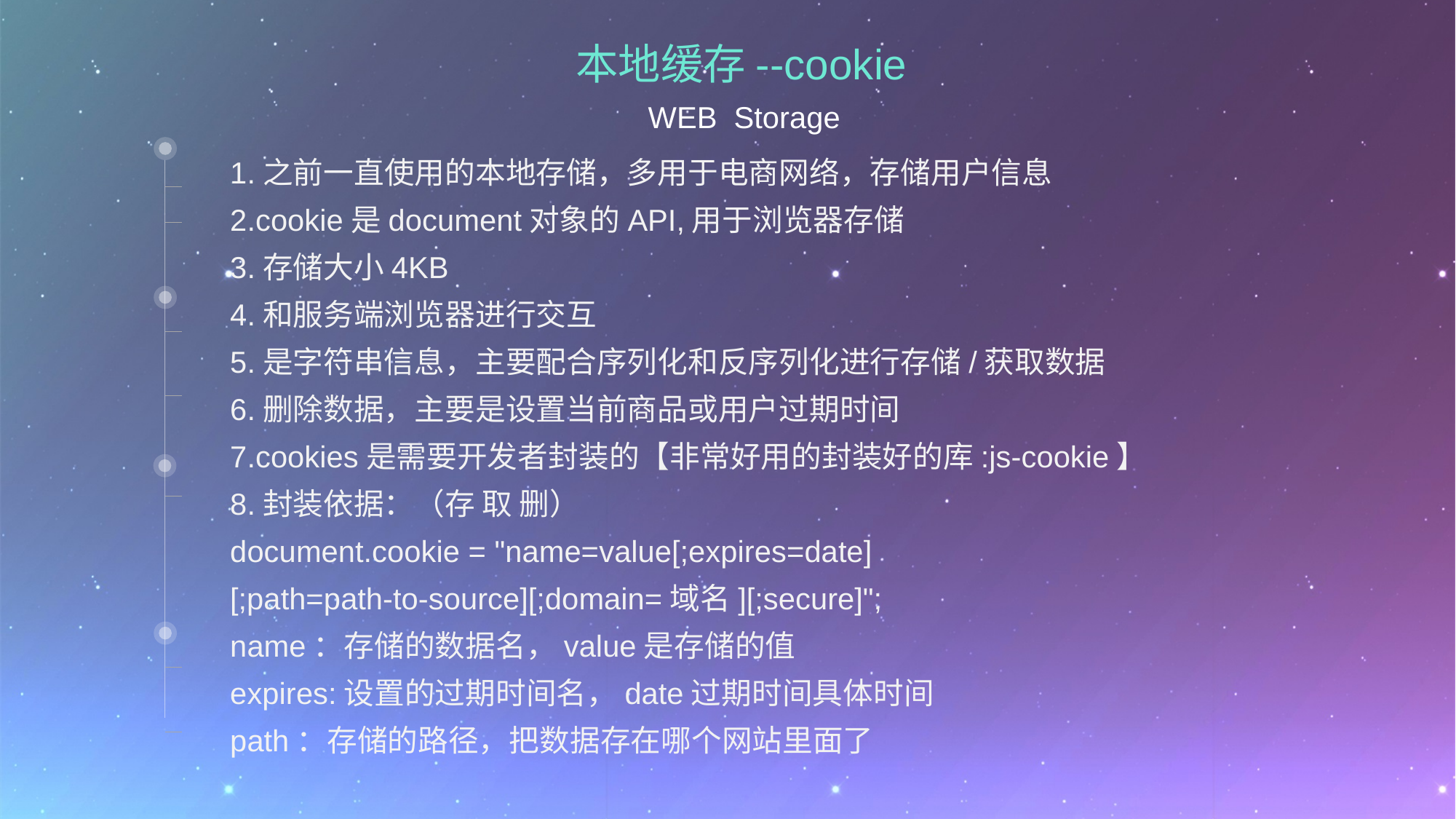

本地缓存--cookie
WEB  Storage

1.之前一直使用的本地存储，多用于电商网络，存储用户信息
2.cookie是document对象的API,用于浏览器存储
3.存储大小4KB
4.和服务端浏览器进行交互
5.是字符串信息，主要配合序列化和反序列化进行存储/获取数据
6.删除数据，主要是设置当前商品或用户过期时间
7.cookies是需要开发者封装的【非常好用的封装好的库:js-cookie】
8.封装依据：（存 取 删）
document.cookie = "name=value[;expires=date]
[;path=path-to-source][;domain=域名][;secure]";
name：存储的数据名，value是存储的值
expires:设置的过期时间名，date过期时间具体时间
path：存储的路径，把数据存在哪个网站里面了